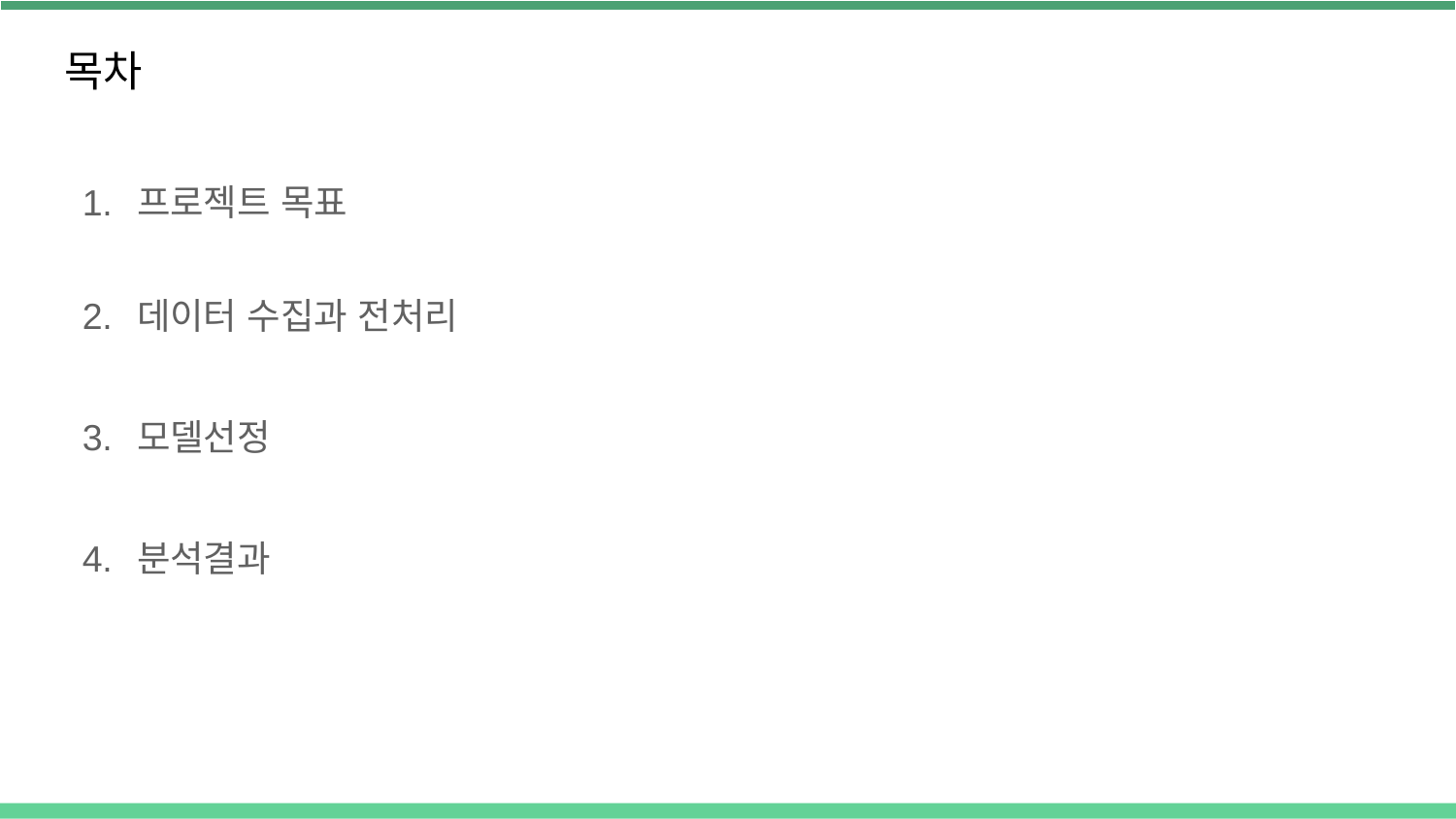

목차
프로젝트 목표
데이터 수집과 전처리
모델선정
분석결과